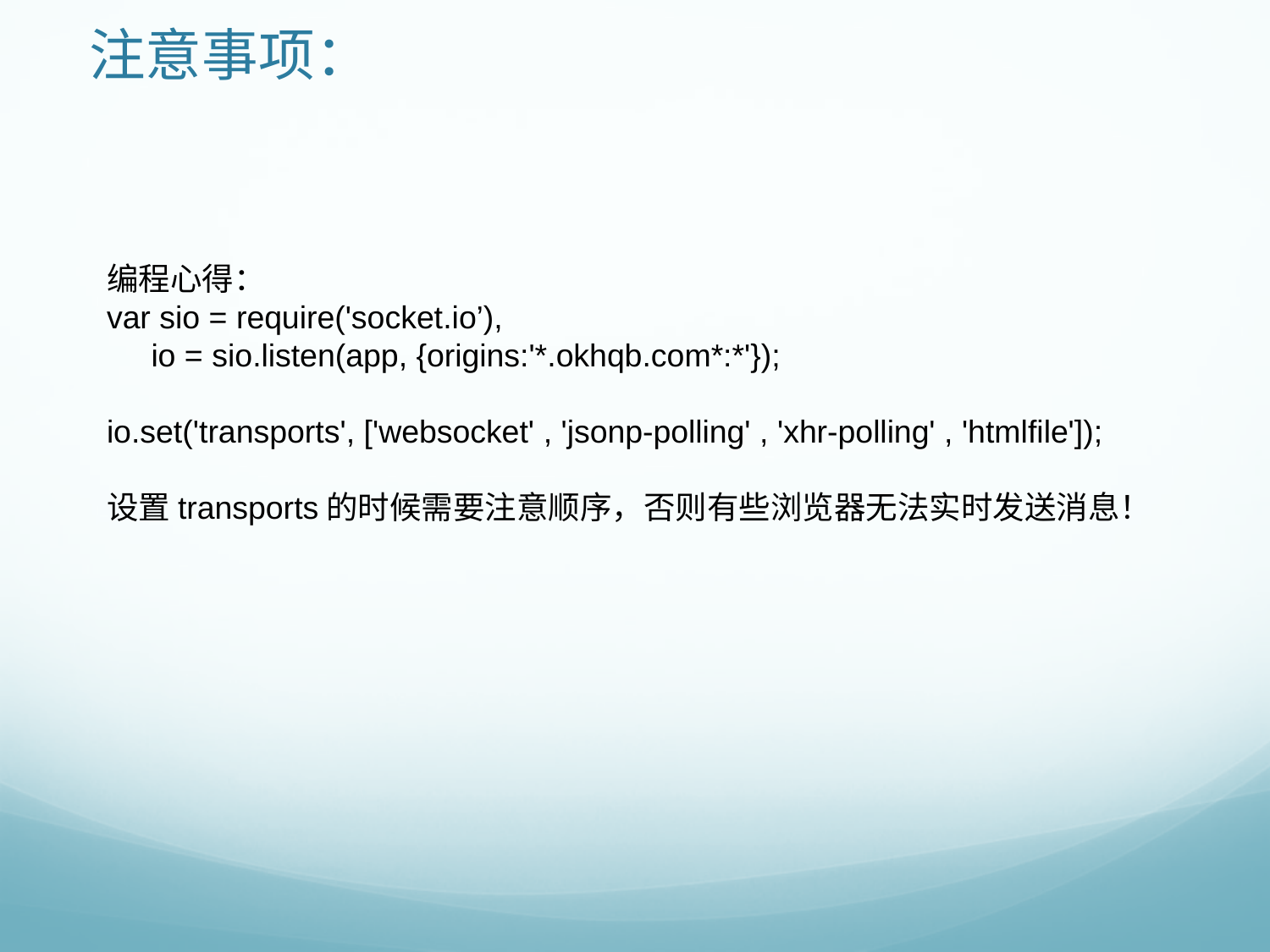

# 注意事项：
编程心得：
var sio = require('socket.io’),
     io = sio.listen(app, {origins:'*.okhqb.com*:*'});

io.set('transports', ['websocket' , 'jsonp-polling' , 'xhr-polling' , 'htmlfile']);

设置transports的时候需要注意顺序，否则有些浏览器无法实时发送消息！